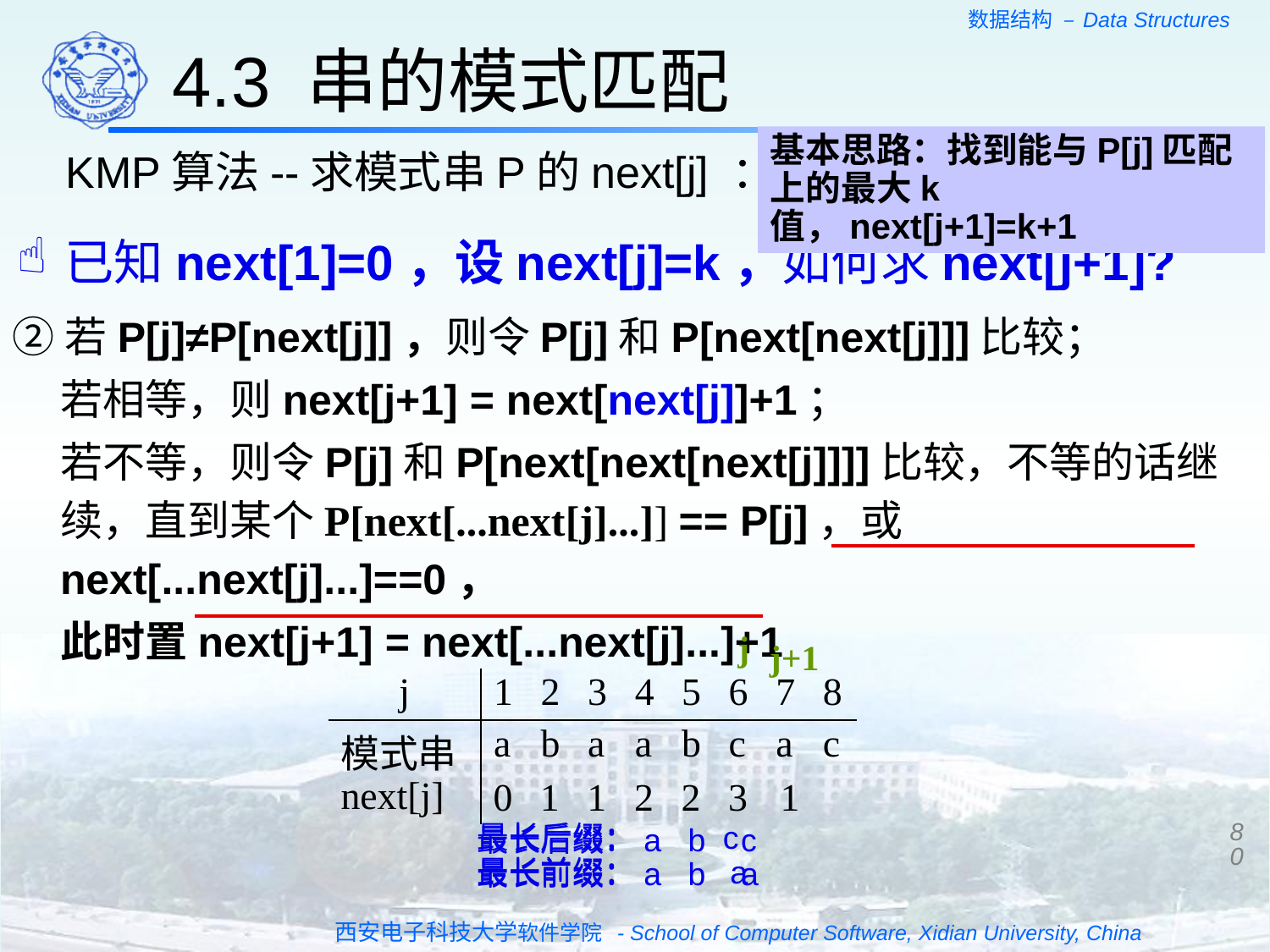

4.3 串的模式匹配
基本思路：找到能与P[j]匹配上的最大k值，next[j+1]=k+1
KMP算法--求模式串P的next[j] ：
已知next[1]=0，设next[j]=k，如何求next[j+1]?
②若P[j]≠P[next[j]]，则令P[j]和P[next[next[j]]]比较；
    若相等，则next[j+1] = next[next[j]]+1；
    若不等，则令P[j]和P[next[next[next[j]]]]比较，不等的话继续，直到某个P[next[...next[j]...]] == P[j]，或  next[...next[j]...]==0，
    此时置next[j+1] = next[...next[j]...]+1
j
j+1

| j | 1 | 2 | 3 | 4 | 5 | 6 | 7 | 8 |
| --- | --- | --- | --- | --- | --- | --- | --- | --- |
| 模式串 | a | b | a | a | b | c | a | c |
| next[j] |  |  |  |  |  |  |  |  |

1
0
1
1
2
2
3

80
最长后缀：           c
最长前缀：            a
最长后缀：a   b    c
最长前缀：a   b    a